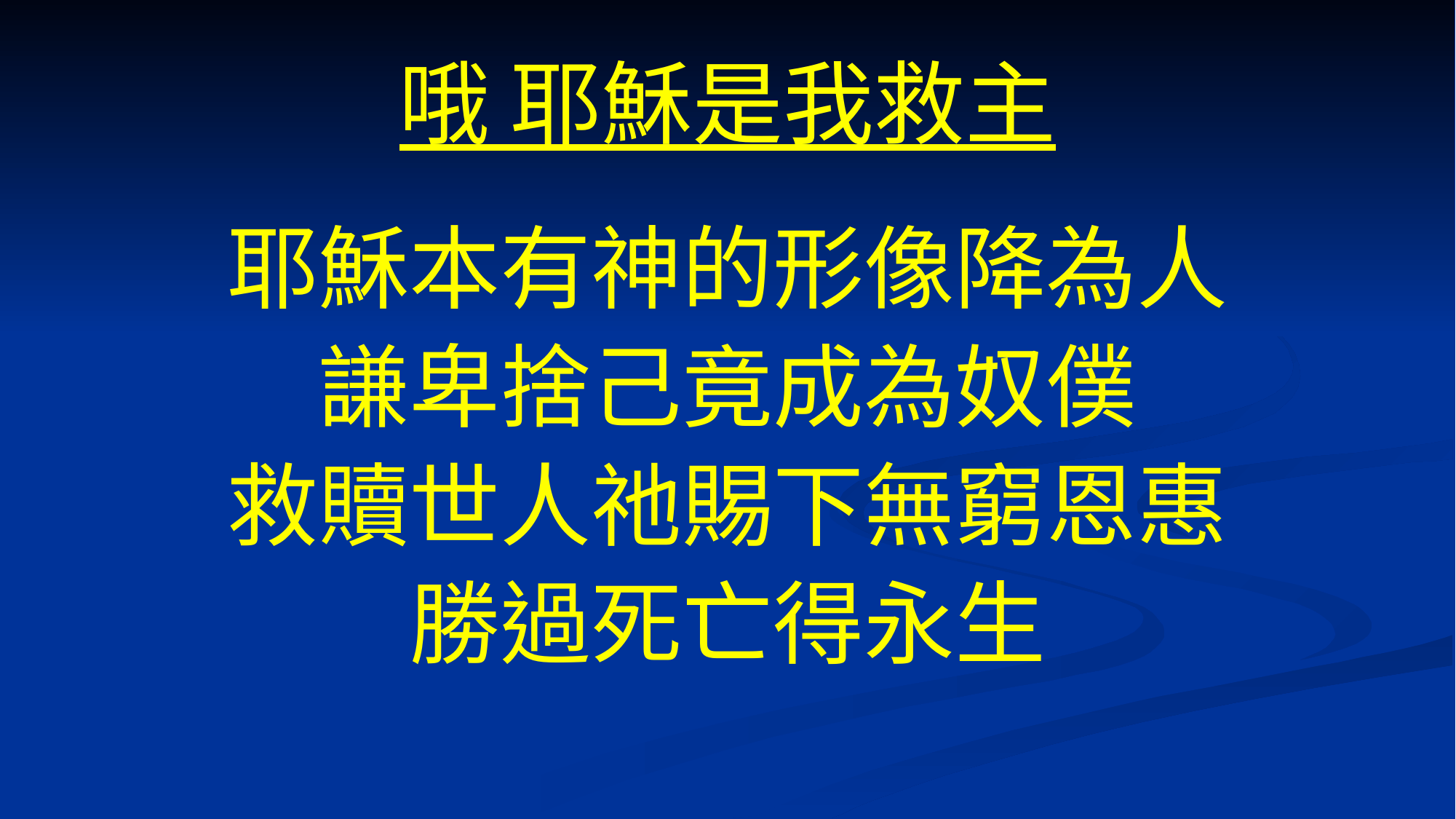

# 哦 耶穌是我救主
耶穌本有神的形像降為人
謙卑捨己竟成為奴僕
救贖世人祂賜下無窮恩惠
勝過死亡得永生